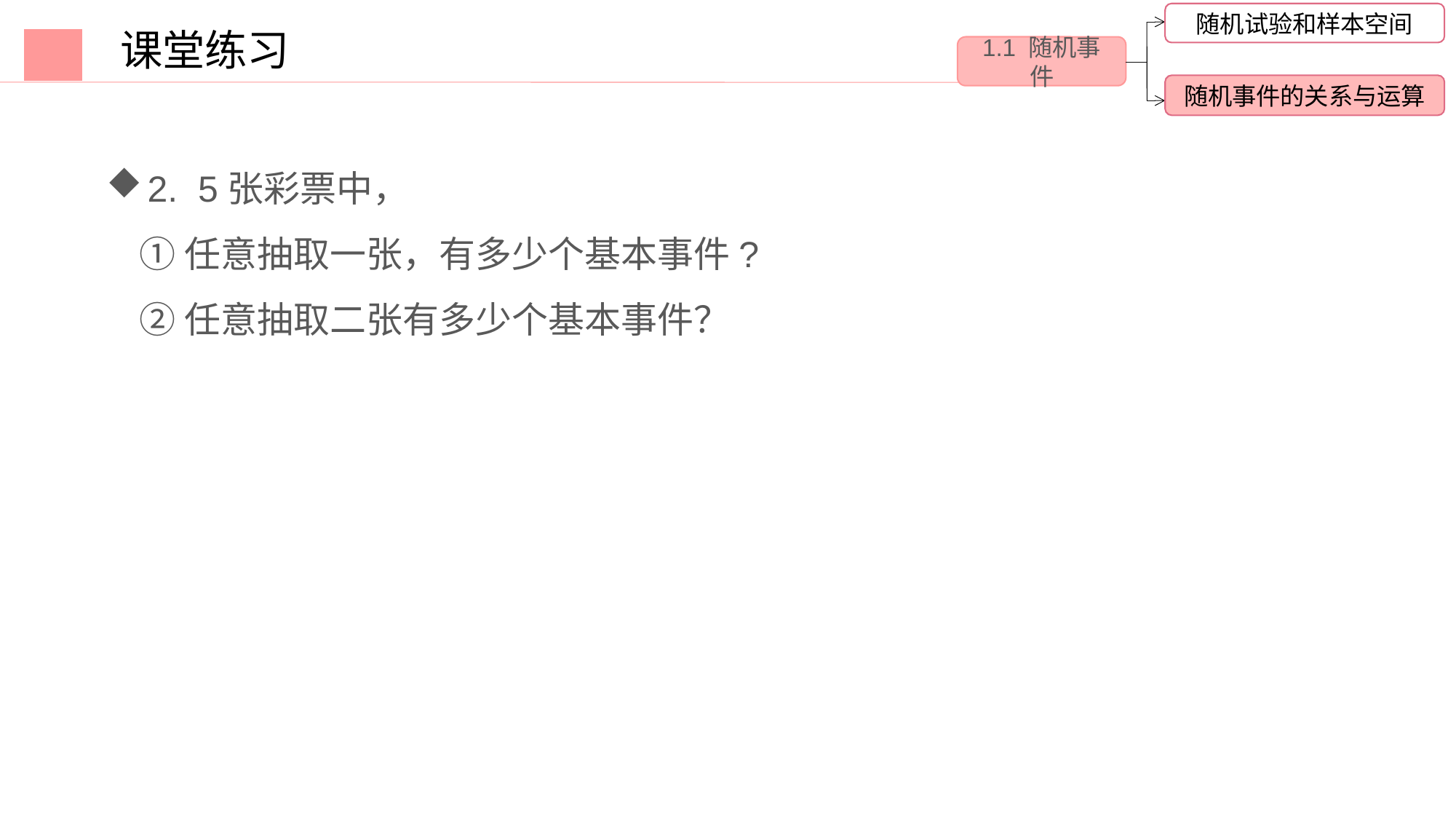

随机试验和样本空间

1.1 随机事件
随机事件的关系与运算
课堂练习

2.  5张彩票中，
    ①任意抽取一张，有多少个基本事件?
    ②任意抽取二张有多少个基本事件？